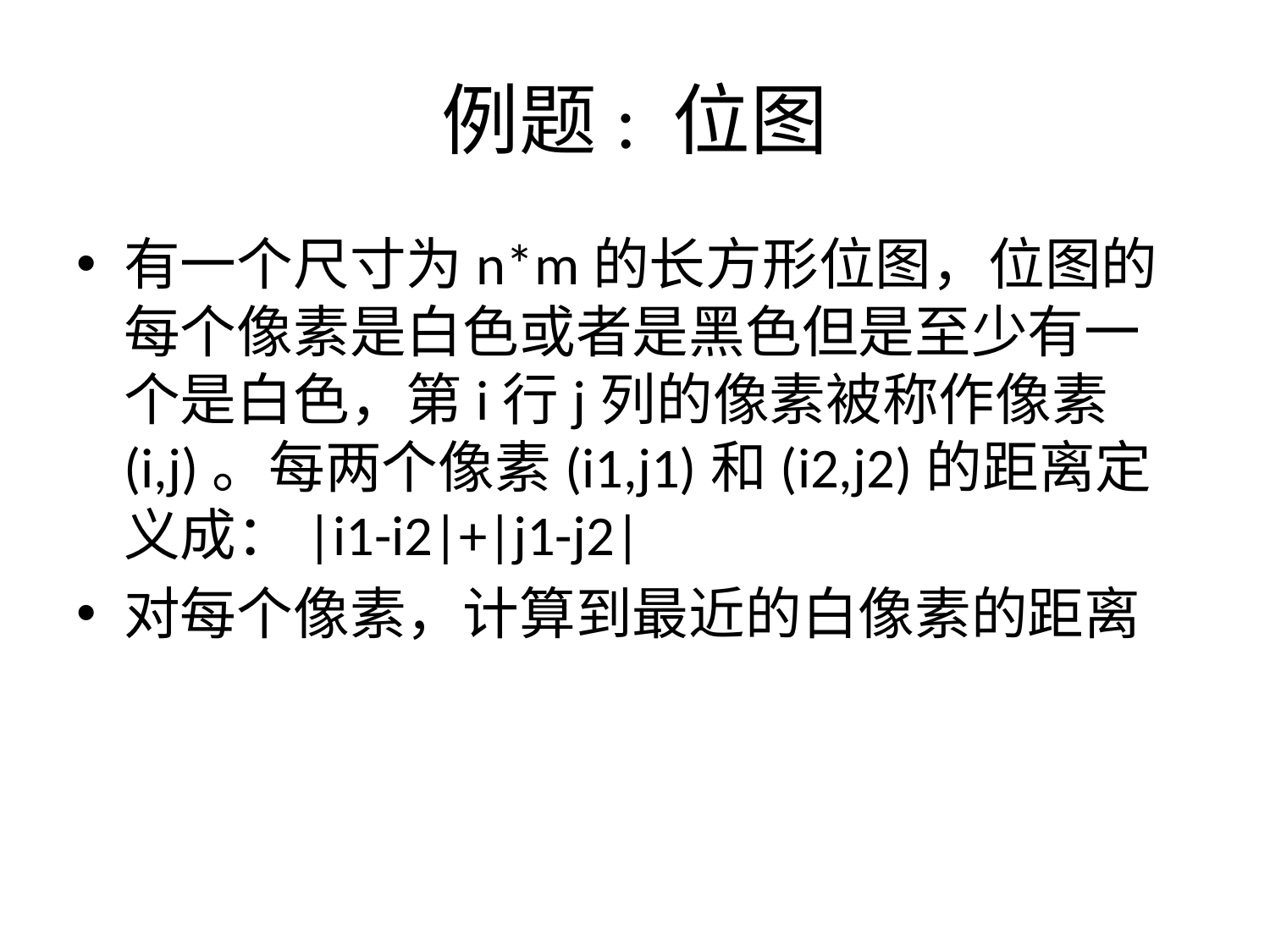

# 例题: 位图
有一个尺寸为n*m的长方形位图，位图的每个像素是白色或者是黑色但是至少有一个是白色，第i行j列的像素被称作像素(i,j)。每两个像素(i1,j1)和(i2,j2)的距离定义成：|i1-i2|+|j1-j2|
对每个像素，计算到最近的白像素的距离